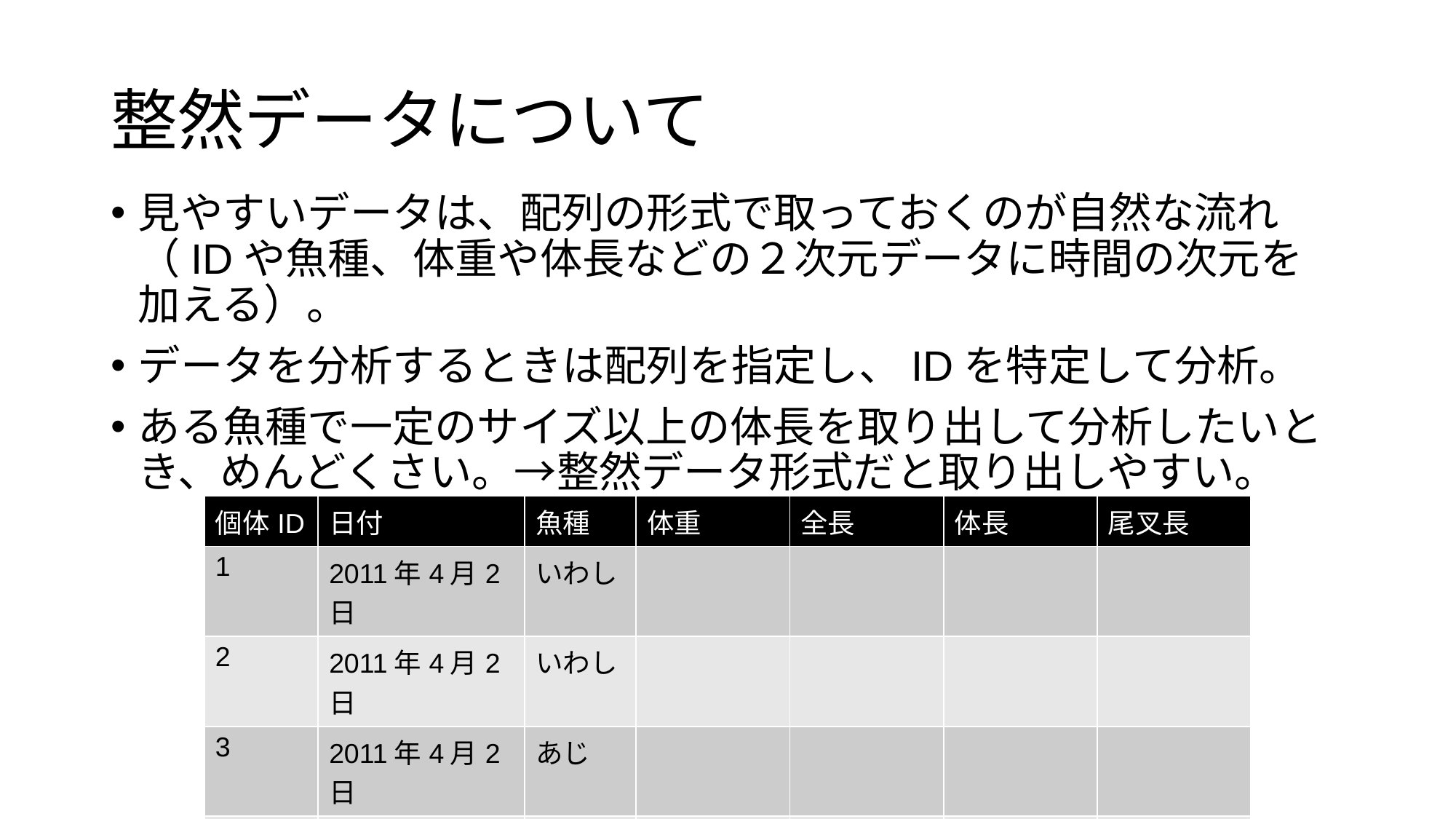

# 整然データについて
見やすいデータは、配列の形式で取っておくのが自然な流れ（IDや魚種、体重や体長などの２次元データに時間の次元を加える）。
データを分析するときは配列を指定し、IDを特定して分析。
ある魚種で一定のサイズ以上の体長を取り出して分析したいとき、めんどくさい。→整然データ形式だと取り出しやすい。
| 個体ID | 日付 | 魚種 | 体重 | 全長 | 体長 | 尾叉長 |
| --- | --- | --- | --- | --- | --- | --- |
| 1 | 2011年4月2日 | いわし |  |  |  |  |
| 2 | 2011年4月2日 | いわし |  |  |  |  |
| 3 | 2011年4月2日 | あじ |  |  |  |  |
| 4 | 2011年4月2日 | あじ |  |  |  |  |
| 5 | 2011年4月2日 | たい |  |  |  |  |
| 6 | 2011年4月5日 | いわし |  |  |  |  |